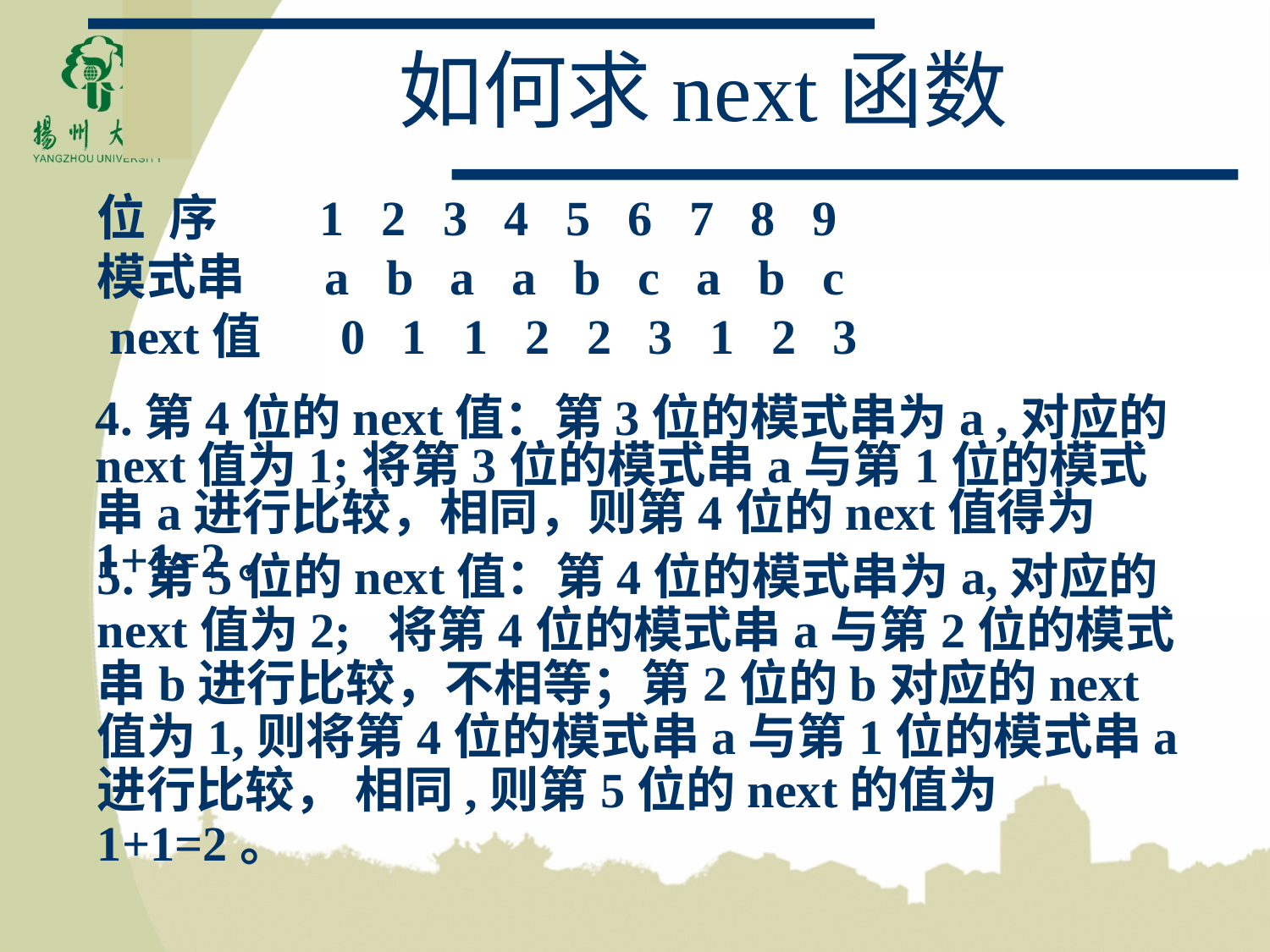

# 如何求next函数
位  序        1   2   3   4   5   6   7   8   9   
模式串      a   b   a   a   b   c   a   b   c   
 next值      0   1   1   2   2   3   1   2   3
4.第4位的next值：第3位的模式串为a ,对应的next值为1;将第3位的模式串a与第1位的模式串a进行比较，相同，则第4位的next值得为1+1=2。
5.第5位的next值：第4位的模式串为a,对应的next值为2;  将第4位的模式串a与第2位的模式串b进行比较，不相等；第2位的b对应的next值为1,则将第4位的模式串a与第1位的模式串a进行比较， 相同,则第5位的next的值为1+1=2。